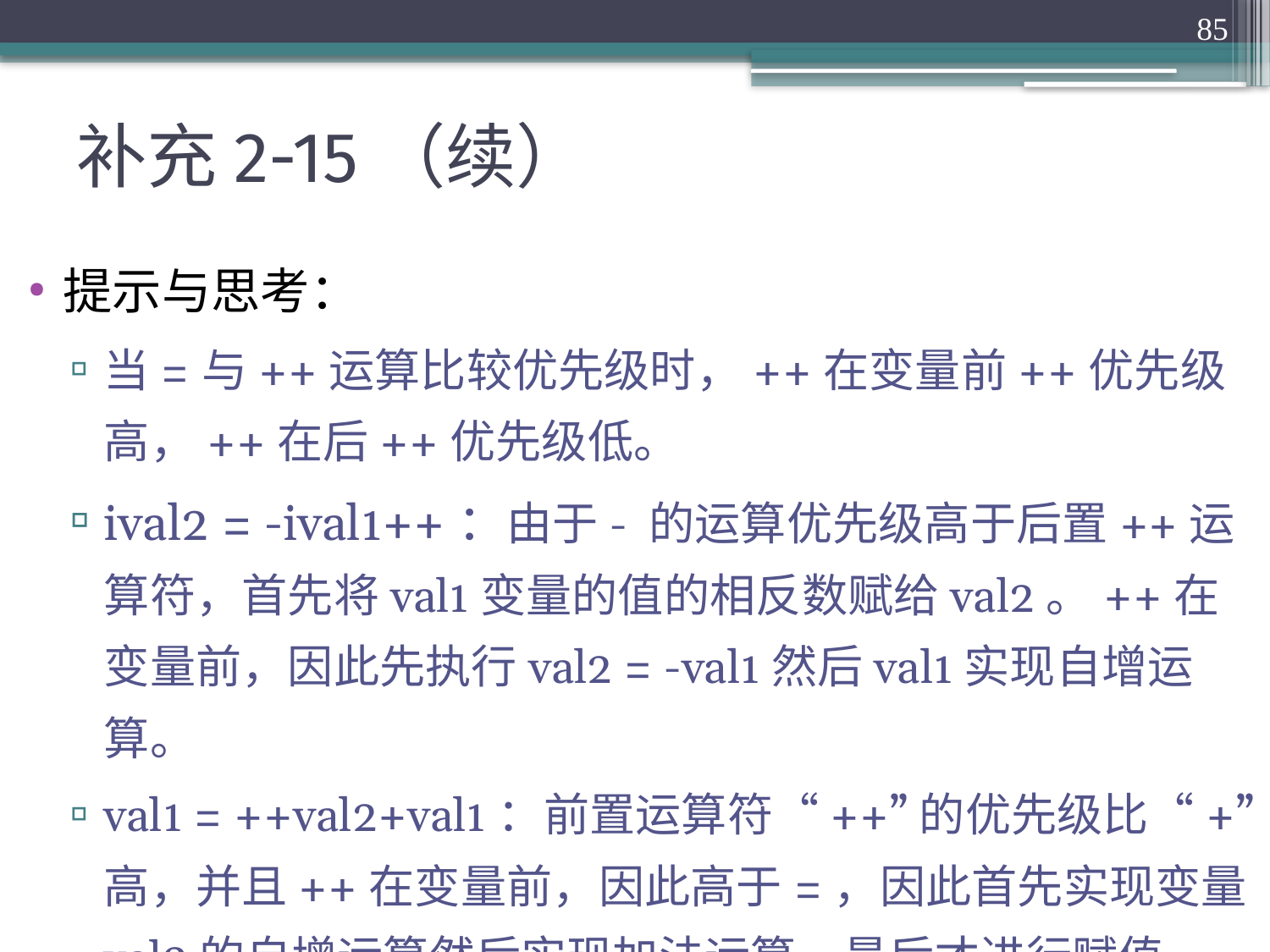

85
# 补充2-15（续）
提示与思考：
当=与++运算比较优先级时，++在变量前++优先级高，++在后++优先级低。
ival2 = -ival1++：由于- 的运算优先级高于后置++运算符，首先将val1变量的值的相反数赋给val2。++在变量前，因此先执行val2 = -val1然后val1实现自增运算。
val1 = ++val2+val1：前置运算符“++”的优先级比“+” 高，并且++在变量前，因此高于=，因此首先实现变量val2的自增运算然后实现加法运算，最后才进行赋值。